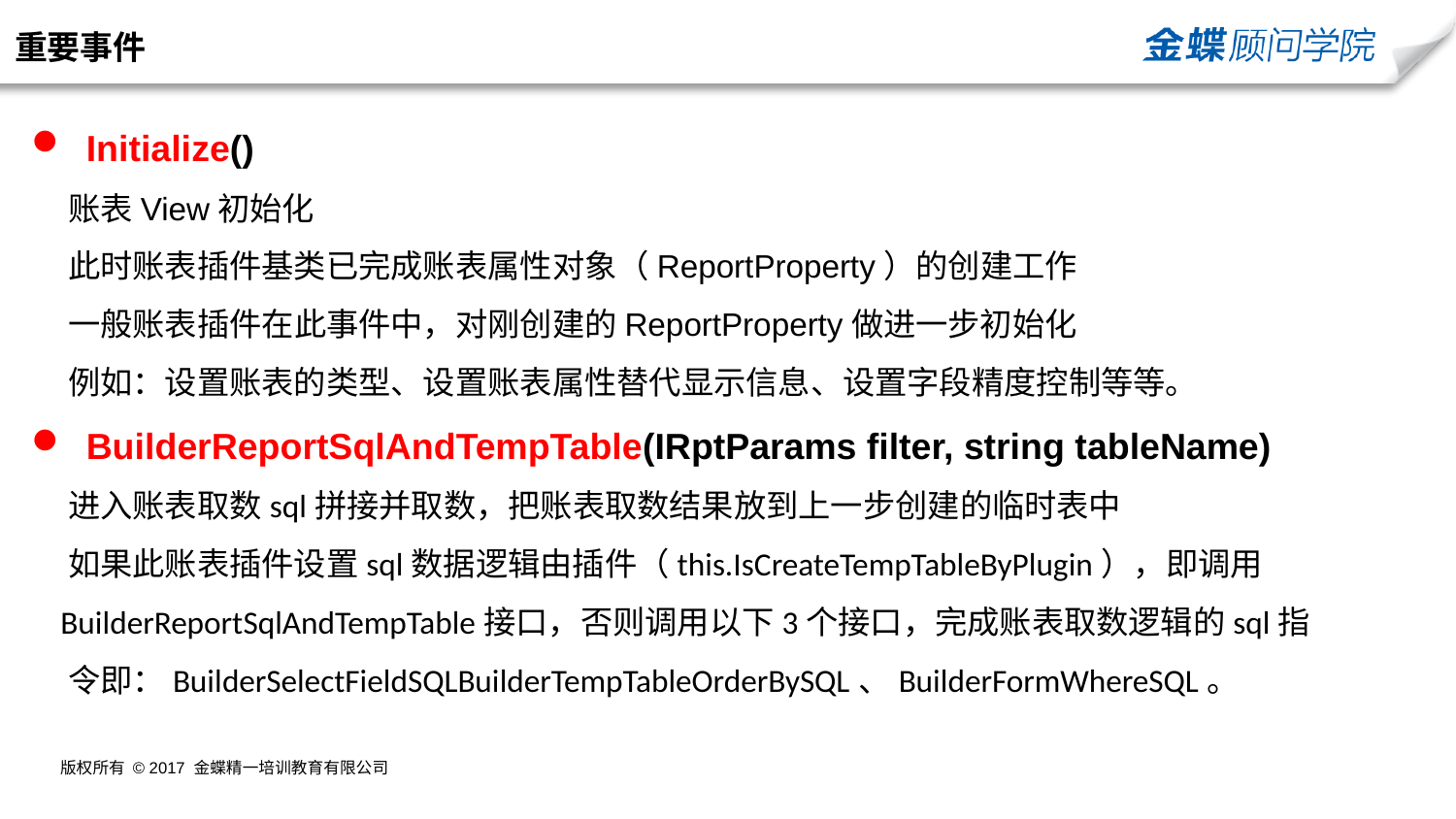

重要事件

Initialize()
    账表View初始化
    此时账表插件基类已完成账表属性对象（ReportProperty）的创建工作
    一般账表插件在此事件中，对刚创建的ReportProperty做进一步初始化
    例如：设置账表的类型、设置账表属性替代显示信息、设置字段精度控制等等。
BuilderReportSqlAndTempTable(IRptParams filter, string tableName)
    进入账表取数sql拼接并取数，把账表取数结果放到上一步创建的临时表中
    如果此账表插件设置sql数据逻辑由插件（this.IsCreateTempTableByPlugin），即调用
    BuilderReportSqlAndTempTable接口，否则调用以下3个接口，完成账表取数逻辑的sql指
    令即：BuilderSelectFieldSQLBuilderTempTableOrderBySQL、BuilderFormWhereSQL。